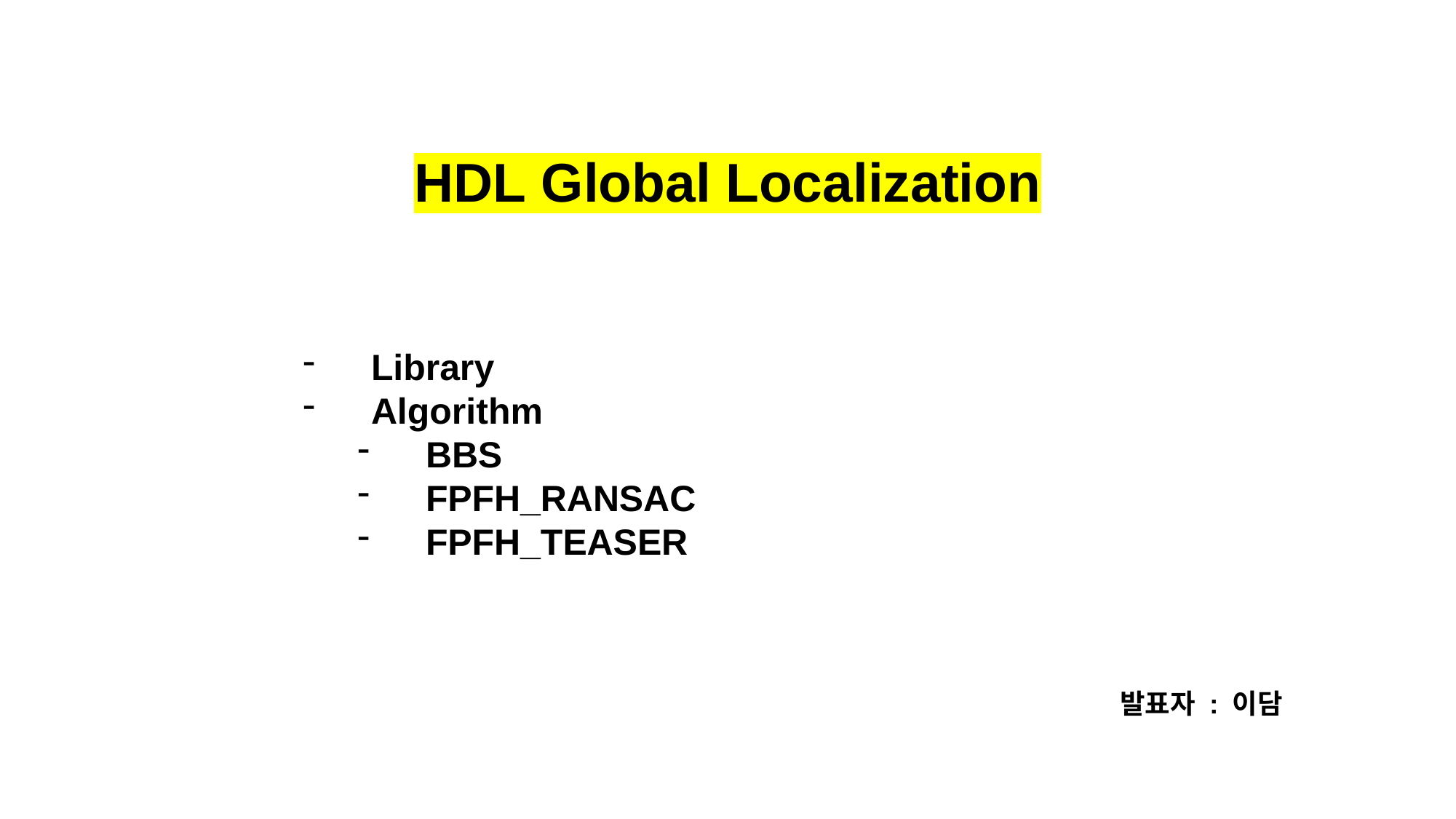

HDL Global Localization

Library
Algorithm
BBS
FPFH_RANSAC
FPFH_TEASER
발표자 : 이담